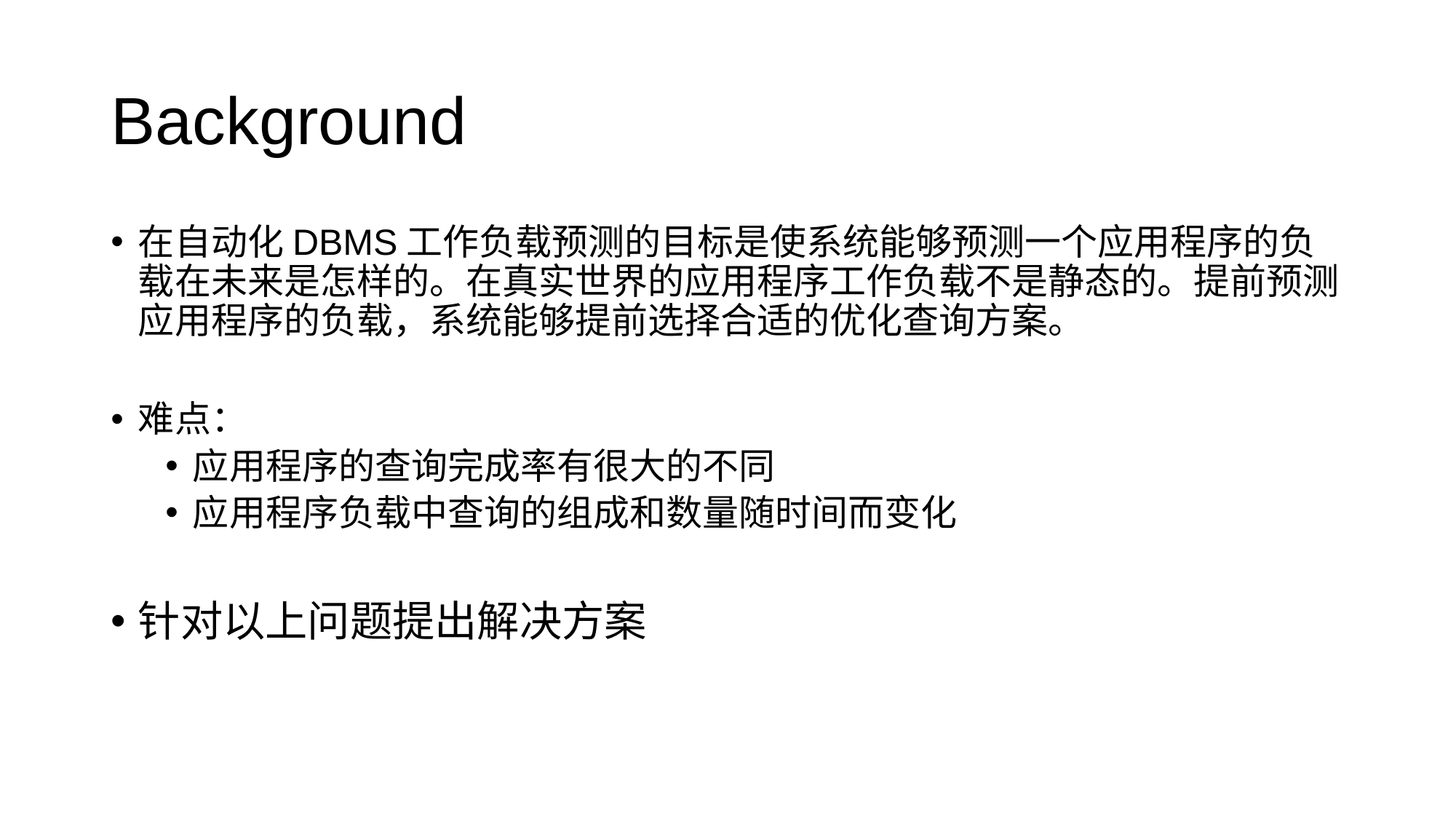

# Background
在自动化DBMS工作负载预测的目标是使系统能够预测一个应用程序的负载在未来是怎样的。在真实世界的应用程序工作负载不是静态的。提前预测应用程序的负载，系统能够提前选择合适的优化查询方案。

难点：
应用程序的查询完成率有很大的不同
应用程序负载中查询的组成和数量随时间而变化

针对以上问题提出解决方案